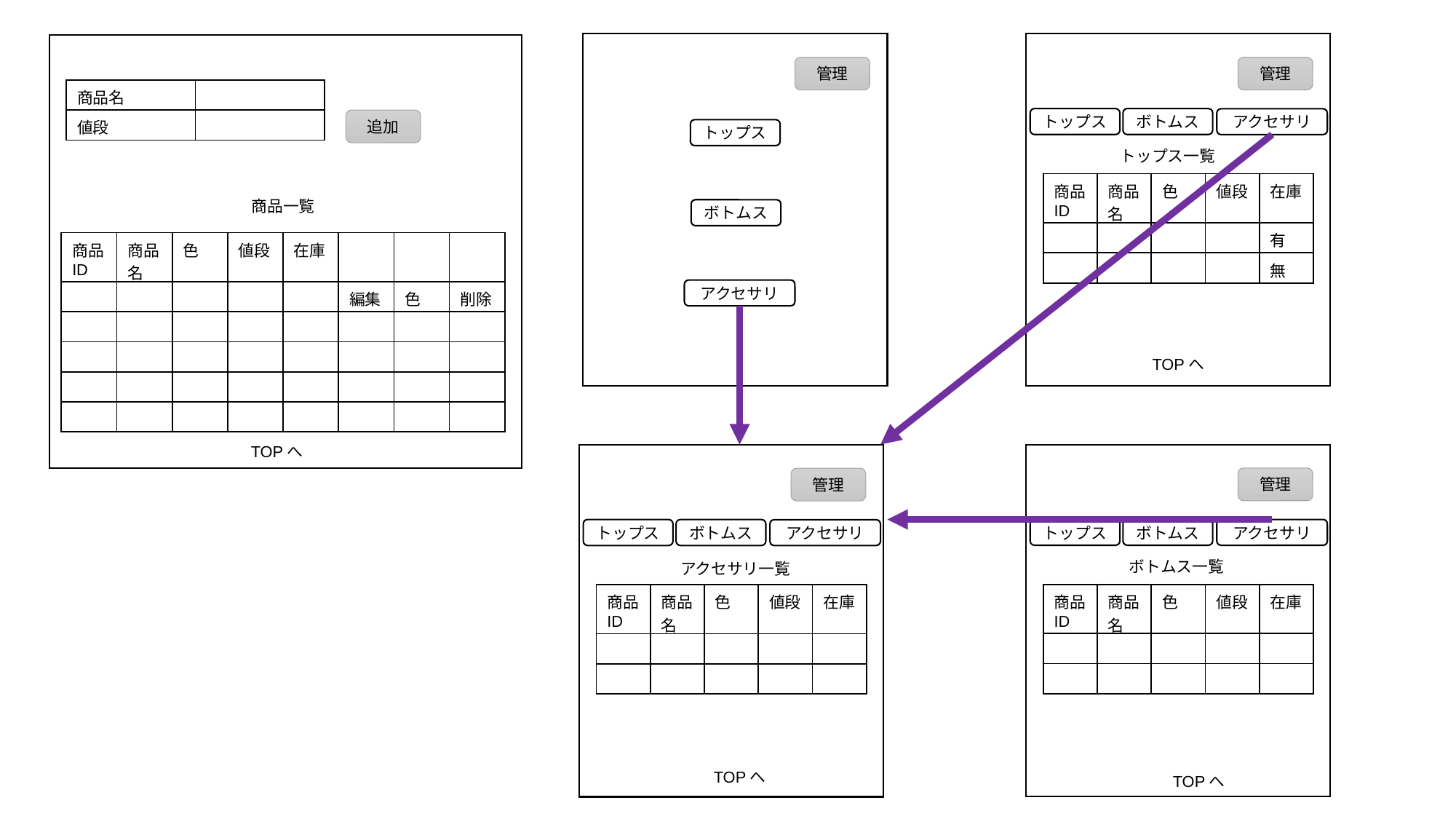

管理
管理
| 商品名 |  |
| --- | --- |
| 値段 |  |
トップス
ボトムス
アクセサリ
追加
トップス
トップス一覧
| 商品ID | 商品名 | 色 | 値段 | 在庫 |
| --- | --- | --- | --- | --- |
|  |  |  |  | 有 |
|  |  |  |  | 無 |
商品一覧
ボトムス
| 商品ID | 商品名 | 色 | 値段 | 在庫 |  |  |  |
| --- | --- | --- | --- | --- | --- | --- | --- |
|  |  |  |  |  | 編集 | 色 | 削除 |
|  |  |  |  |  |  |  |  |
|  |  |  |  |  |  |  |  |
|  |  |  |  |  |  |  |  |
|  |  |  |  |  |  |  |  |
アクセサリ
TOPへ
TOPへ

管理
管理
トップス
ボトムス
アクセサリ
トップス
ボトムス
アクセサリ
ボトムス一覧
アクセサリ一覧
| 商品ID | 商品名 | 色 | 値段 | 在庫 |
| --- | --- | --- | --- | --- |
|  |  |  |  |  |
|  |  |  |  |  |
| 商品ID | 商品名 | 色 | 値段 | 在庫 |
| --- | --- | --- | --- | --- |
|  |  |  |  |  |
|  |  |  |  |  |
TOPへ
TOPへ